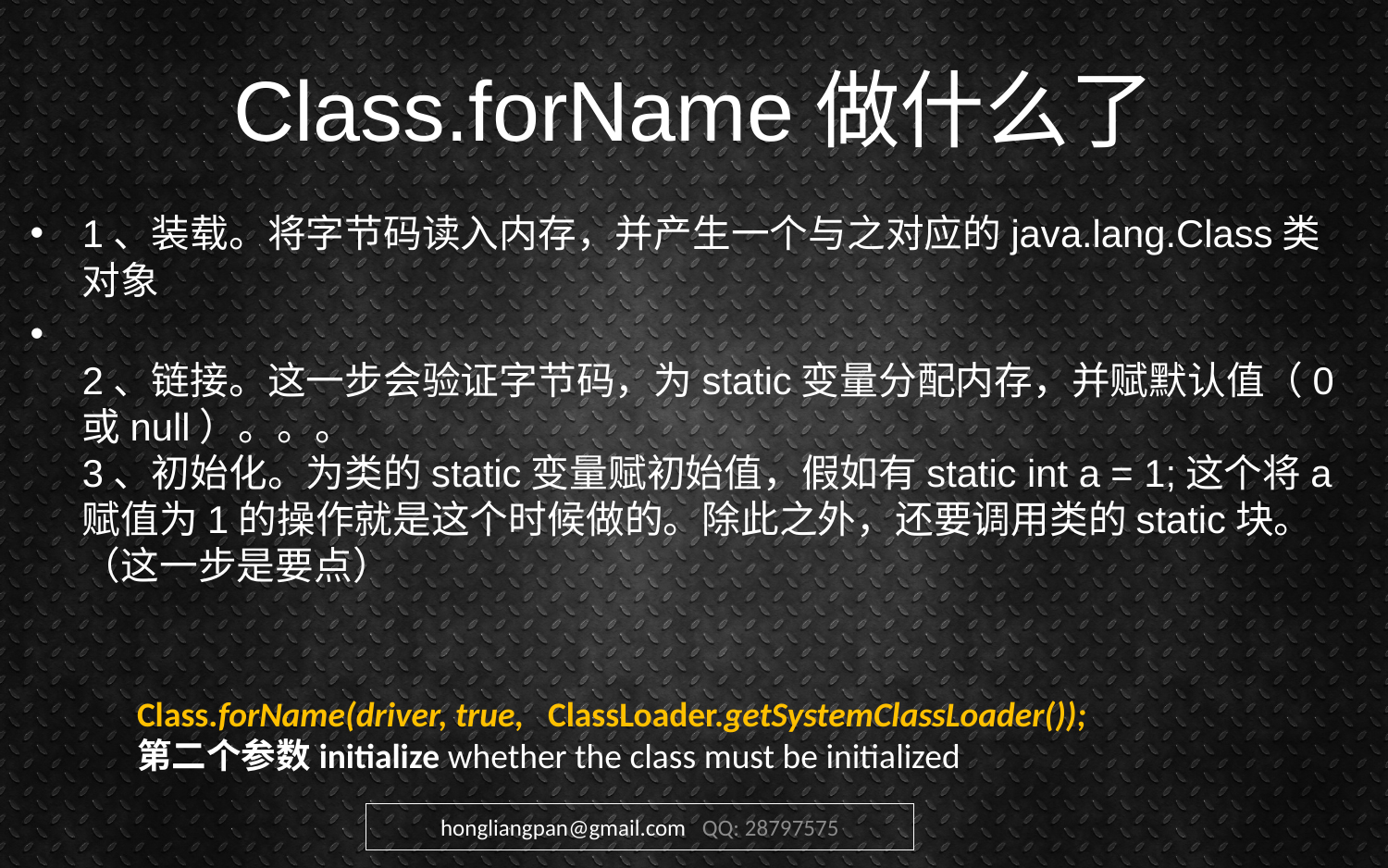

# Class.forName做什么了
1、装载。将字节码读入内存，并产生一个与之对应的java.lang.Class类对象
2、链接。这一步会验证字节码，为static变量分配内存，并赋默认值（0或null）。。。
3、初始化。为类的static变量赋初始值，假如有static int a = 1;这个将a赋值为1的操作就是这个时候做的。除此之外，还要调用类的static块。（这一步是要点）
Class.forName(driver, true,   ClassLoader.getSystemClassLoader());
第二个参数initialize whether the class must be initialized